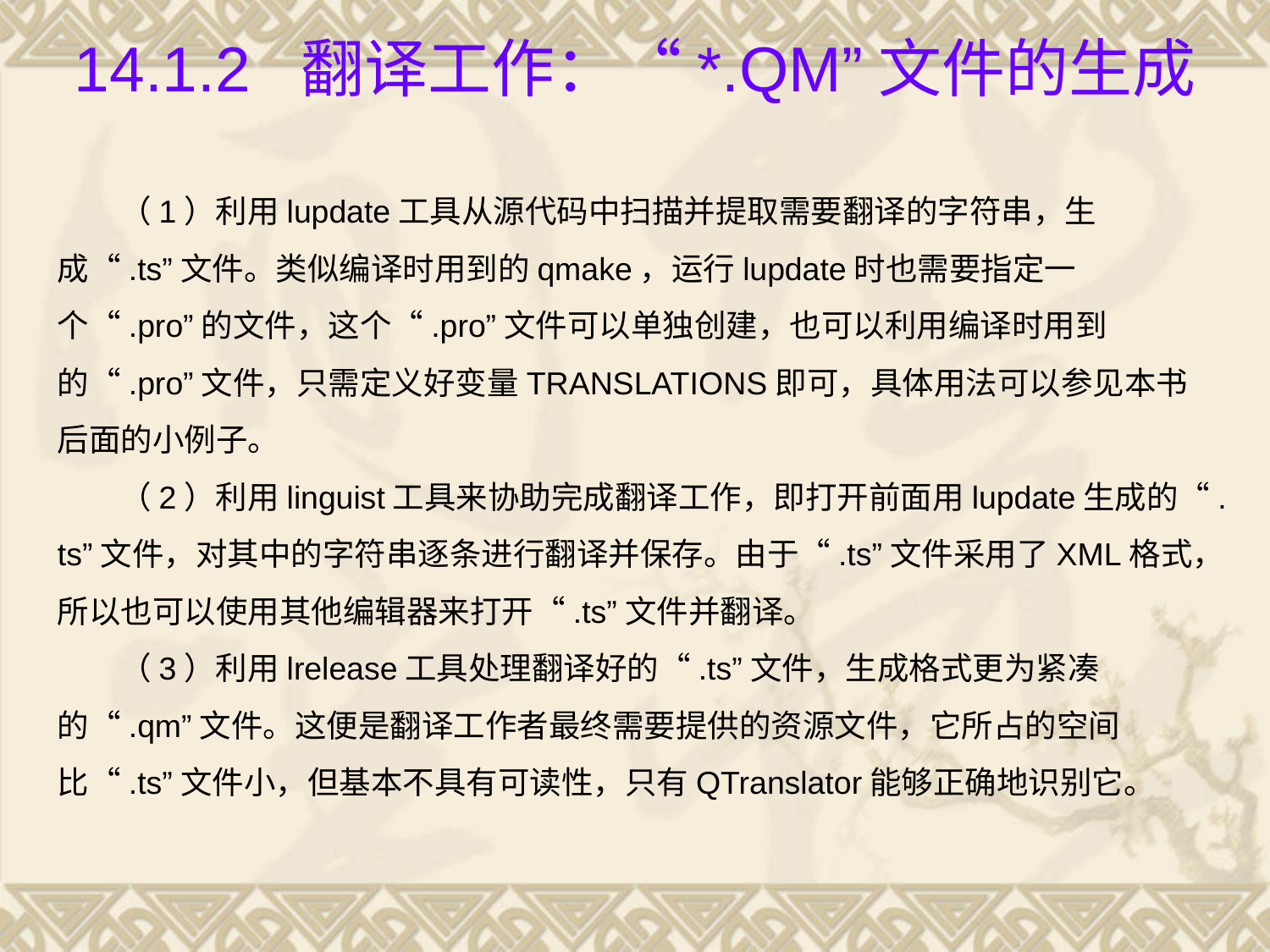

# 14.1.2  翻译工作：“*.qm”文件的生成
（1）利用lupdate工具从源代码中扫描并提取需要翻译的字符串，生成“.ts”文件。类似编译时用到的qmake，运行lupdate时也需要指定一个“.pro”的文件，这个“.pro”文件可以单独创建，也可以利用编译时用到的“.pro”文件，只需定义好变量TRANSLATIONS即可，具体用法可以参见本书后面的小例子。
（2）利用linguist工具来协助完成翻译工作，即打开前面用lupdate生成的“.ts”文件，对其中的字符串逐条进行翻译并保存。由于“.ts”文件采用了XML格式，所以也可以使用其他编辑器来打开“.ts”文件并翻译。
（3）利用lrelease工具处理翻译好的“.ts”文件，生成格式更为紧凑的“.qm”文件。这便是翻译工作者最终需要提供的资源文件，它所占的空间比“.ts”文件小，但基本不具有可读性，只有QTranslator能够正确地识别它。